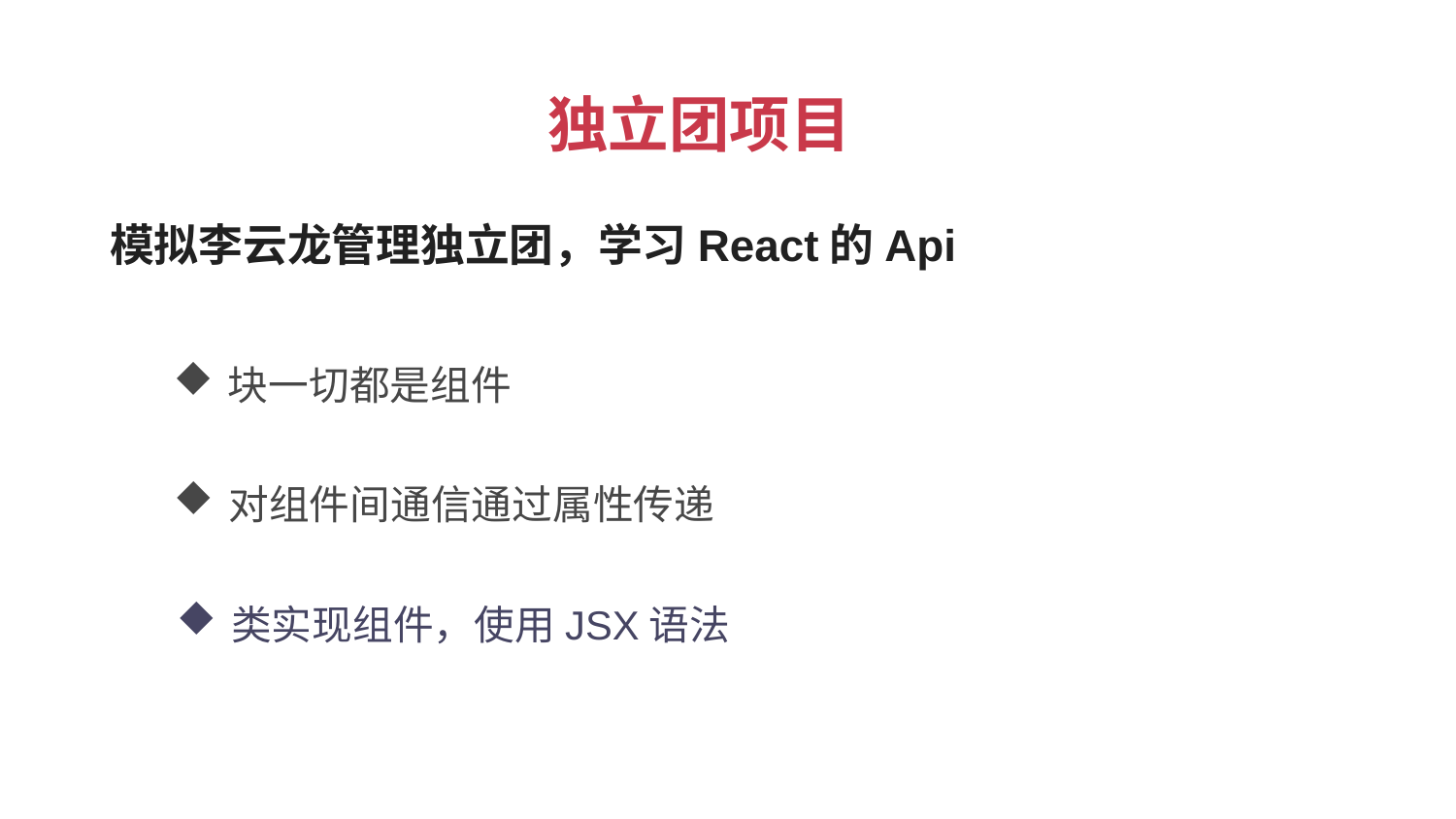

独立团项目
 模拟李云龙管理独立团，学习React的Api
块一切都是组件
对组件间通信通过属性传递
类实现组件，使用JSX语法